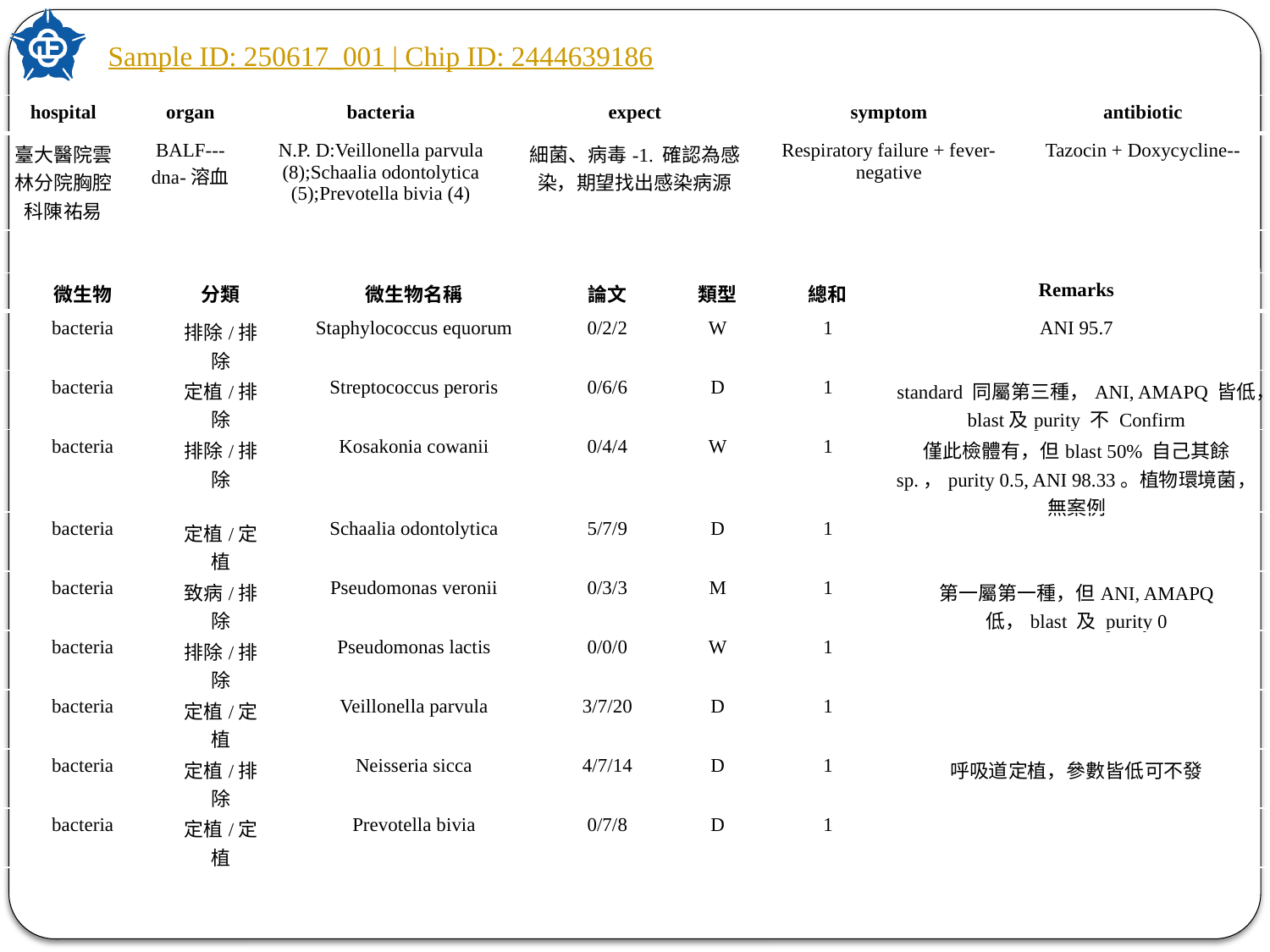

Sample ID: 250617_001 | Chip ID: 2444639186
| hospital | organ | bacteria | expect | symptom | antibiotic |
| --- | --- | --- | --- | --- | --- |
| 臺大醫院雲林分院胸腔科陳祐易 | BALF---dna-溶血 | N.P. D:Veillonella parvula (8);Schaalia odontolytica (5);Prevotella bivia (4) | 細菌、病毒-1. 確認為感染，期望找出感染病源 | Respiratory failure + fever-negative | Tazocin + Doxycycline-- |
| 微生物 | 分類 | 微生物名稱 | 論文 | 類型 | 總和 | Remarks |
| --- | --- | --- | --- | --- | --- | --- |
| bacteria | 排除/排除 | Staphylococcus equorum | 0/2/2 | W | 1 | ANI 95.7 |
| bacteria | 定植/排除 | Streptococcus peroris | 0/6/6 | D | 1 | standard 同屬第三種，ANI, AMAPQ 皆低，blast及purity 不 Confirm |
| bacteria | 排除/排除 | Kosakonia cowanii | 0/4/4 | W | 1 | 僅此檢體有，但blast 50% 自己其餘 sp.，purity 0.5, ANI 98.33。植物環境菌，無案例 |
| bacteria | 定植/定植 | Schaalia odontolytica | 5/7/9 | D | 1 |  |
| bacteria | 致病/排除 | Pseudomonas veronii | 0/3/3 | M | 1 | 第一屬第一種，但ANI, AMAPQ 低，blast 及 purity 0 |
| bacteria | 排除/排除 | Pseudomonas lactis | 0/0/0 | W | 1 |  |
| bacteria | 定植/定植 | Veillonella parvula | 3/7/20 | D | 1 |  |
| bacteria | 定植/排除 | Neisseria sicca | 4/7/14 | D | 1 | 呼吸道定植，參數皆低可不發 |
| bacteria | 定植/定植 | Prevotella bivia | 0/7/8 | D | 1 |  |